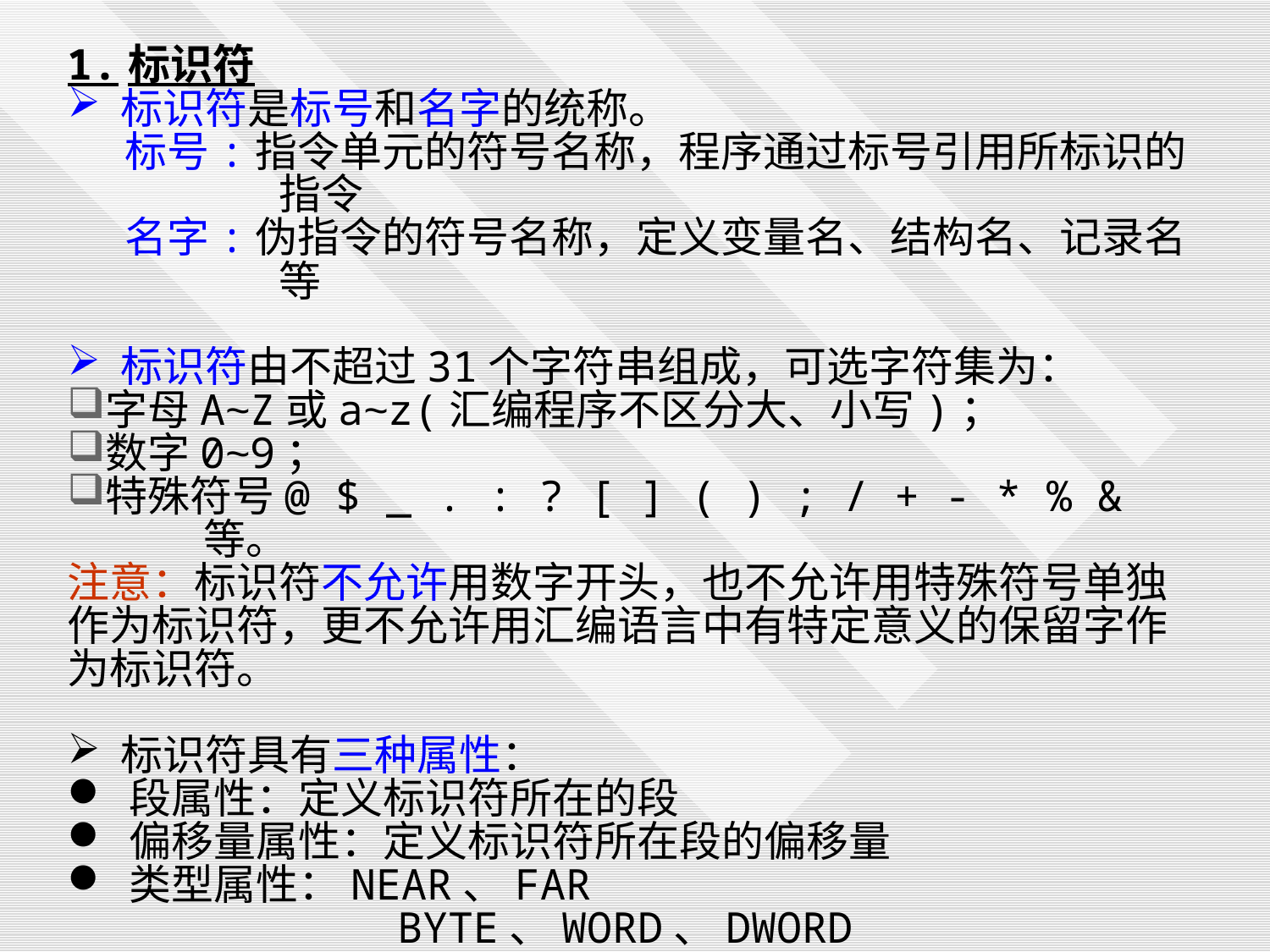

1.标识符
 标识符是标号和名字的统称。
     标号:指令单元的符号名称，程序通过标号引用所标识的指令
     名字:伪指令的符号名称，定义变量名、结构名、记录名等

 标识符由不超过31个字符串组成，可选字符集为：
字母A~Z或a~z(汇编程序不区分大、小写)；
数字0~9；
特殊符号@ $ _ . : ? [ ] ( ) ; / + - * % &等。
注意：标识符不允许用数字开头，也不允许用特殊符号单独作为标识符，更不允许用汇编语言中有特定意义的保留字作为标识符。

 标识符具有三种属性：
 段属性：定义标识符所在的段
 偏移量属性：定义标识符所在段的偏移量
 类型属性：NEAR、FAR
             BYTE、WORD、DWORD